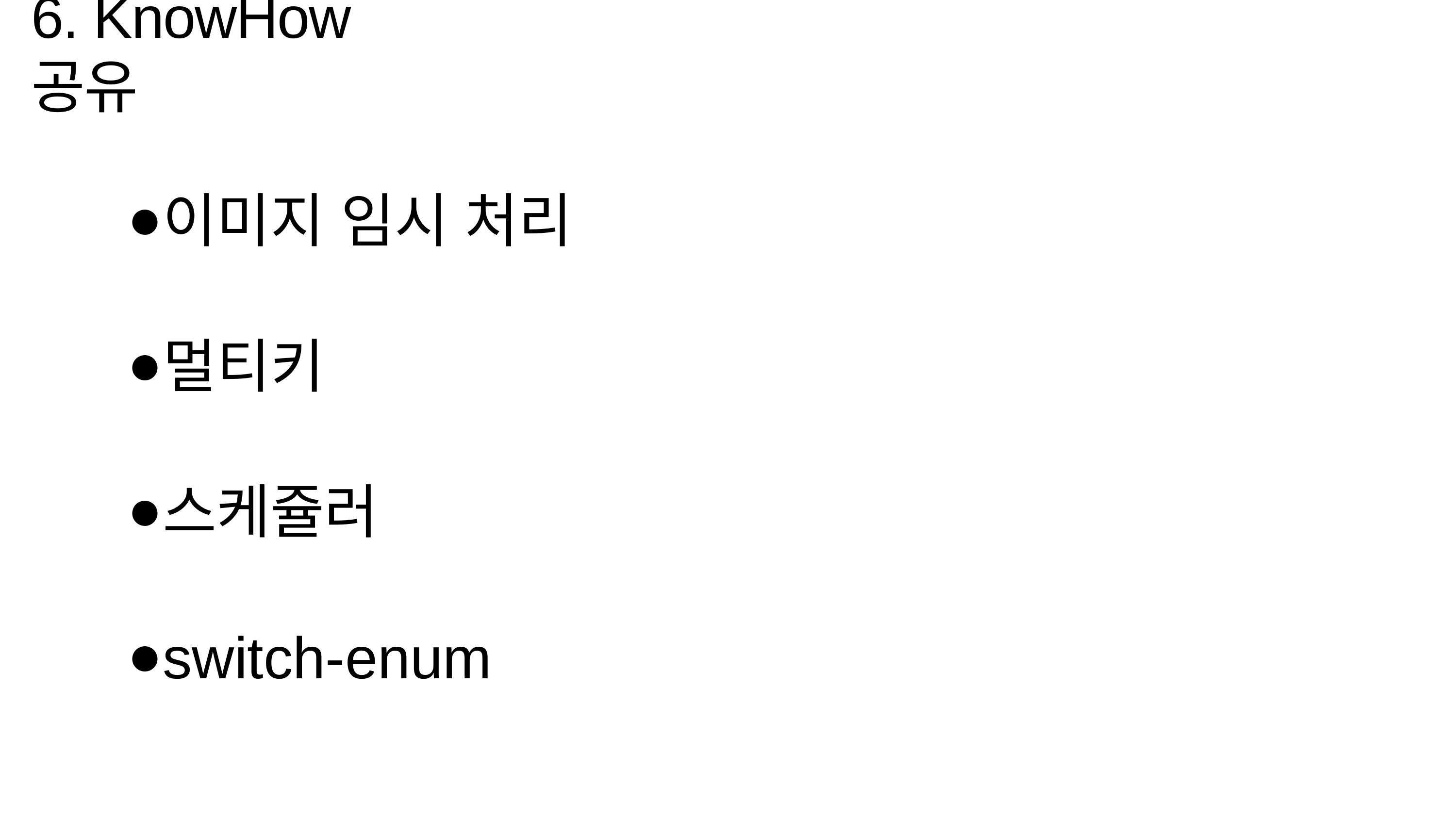

6. KnowHow 공유
이미지 임시 처리
멀티키
스케쥴러
switch-enum